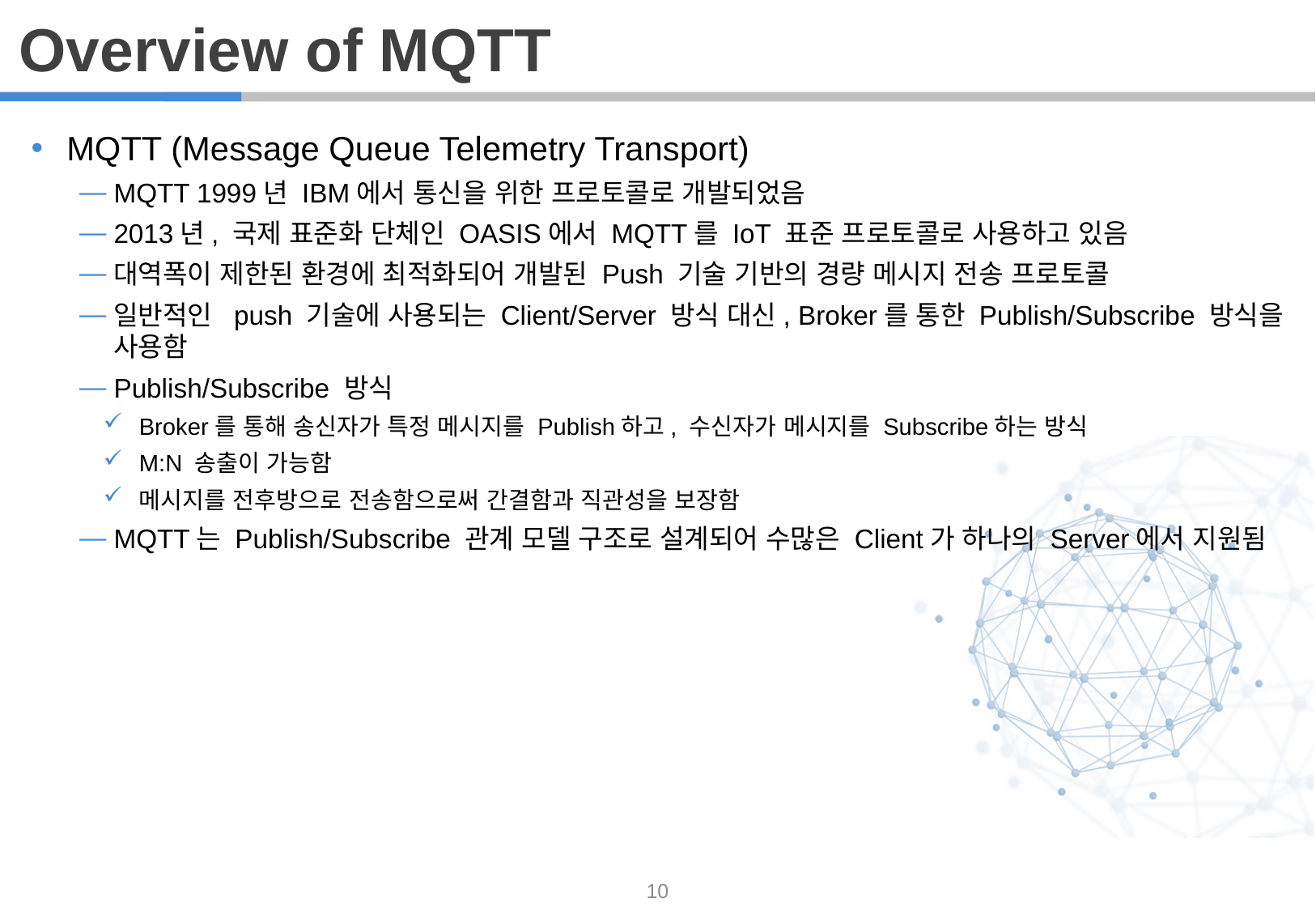

Overview of MQTT
MQTT (Message Queue Telemetry Transport)
MQTT 1999년 IBM에서 통신을 위한 프로토콜로 개발되었음
2013년, 국제 표준화 단체인 OASIS에서 MQTT를 IoT 표준 프로토콜로 사용하고 있음
대역폭이 제한된 환경에 최적화되어 개발된 Push 기술 기반의 경량 메시지 전송 프로토콜
일반적인  push 기술에 사용되는 Client/Server 방식 대신, Broker를 통한 Publish/Subscribe 방식을 사용함
Publish/Subscribe 방식
Broker를 통해 송신자가 특정 메시지를 Publish하고, 수신자가 메시지를 Subscribe하는 방식
M:N 송출이 가능함
메시지를 전후방으로 전송함으로써 간결함과 직관성을 보장함
MQTT는 Publish/Subscribe 관계 모델 구조로 설계되어 수많은 Client가 하나의 Server에서 지원됨

10